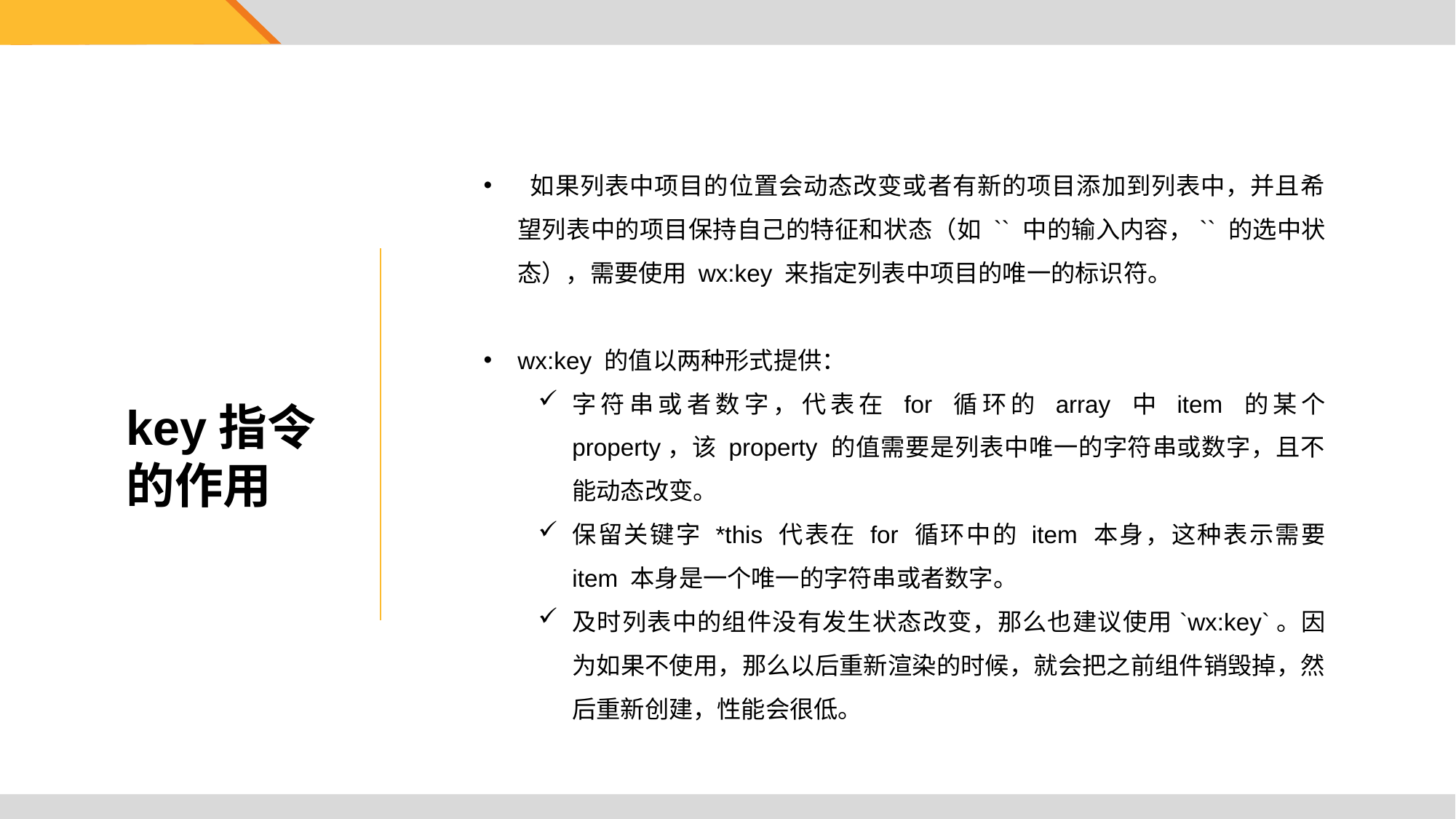

如果列表中项目的位置会动态改变或者有新的项目添加到列表中，并且希望列表中的项目保持自己的特征和状态（如 `` 中的输入内容，`` 的选中状态），需要使用 wx:key 来指定列表中项目的唯一的标识符。

wx:key 的值以两种形式提供：
字符串或者数字，代表在 for 循环的 array 中 item 的某个 property，该 property 的值需要是列表中唯一的字符串或数字，且不能动态改变。
保留关键字 *this 代表在 for 循环中的 item 本身，这种表示需要 item 本身是一个唯一的字符串或者数字。
及时列表中的组件没有发生状态改变，那么也建议使用`wx:key`。因为如果不使用，那么以后重新渲染的时候，就会把之前组件销毁掉，然后重新创建，性能会很低。
key指令的作用